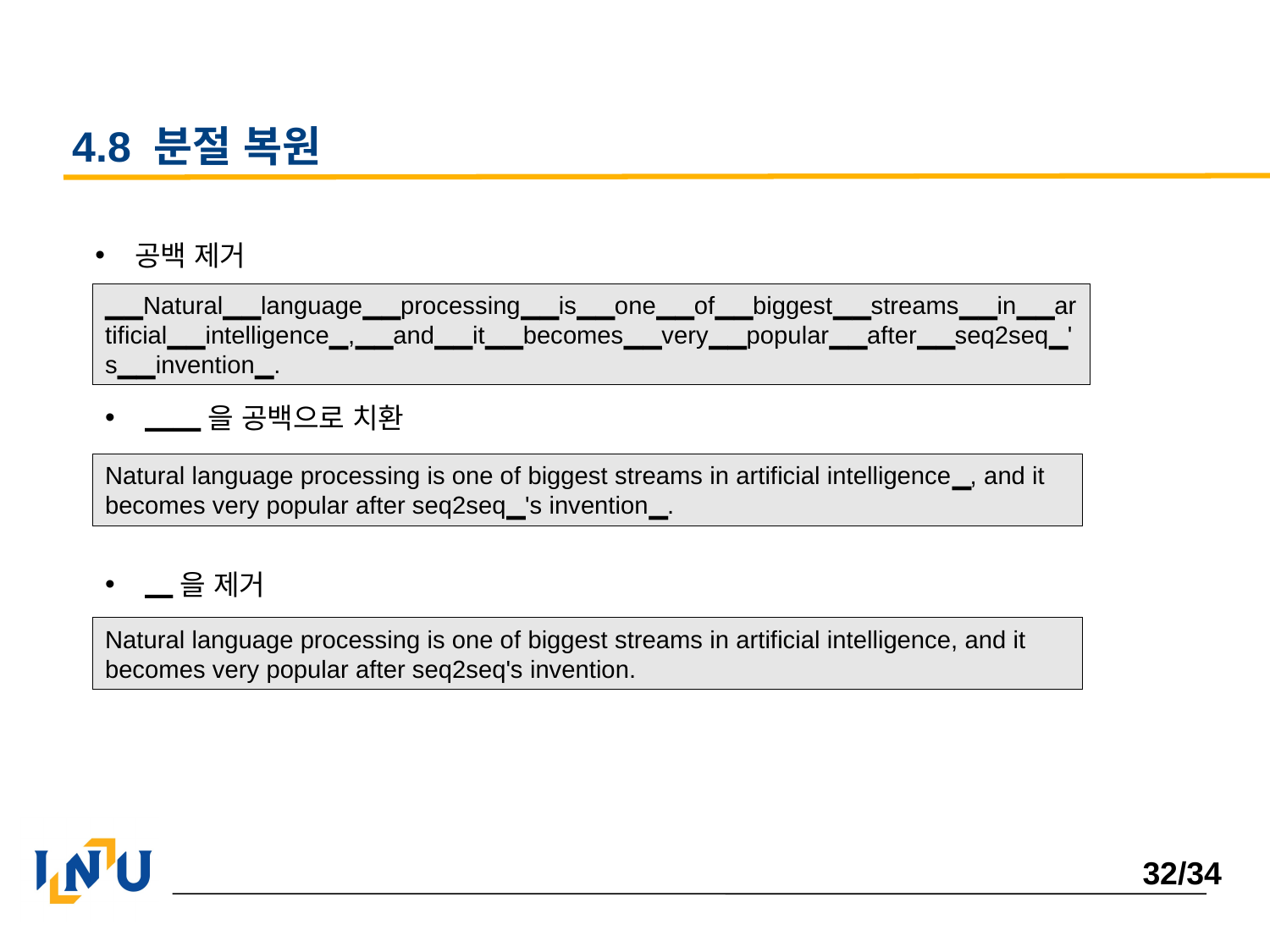

# 4.8 분절 복원
공백 제거
▁▁Natural▁▁language▁▁processing▁▁is▁▁one▁▁of▁▁biggest▁▁streams▁▁in▁▁artificial▁▁intelligence▁,▁▁and▁▁it▁▁becomes▁▁very▁▁popular▁▁after▁▁seq2seq▁'s▁▁invention▁.
▁▁을 공백으로 치환
Natural language processing is one of biggest streams in artificial intelligence▁, and it becomes very popular after seq2seq▁'s invention▁.
▁을 제거
Natural language processing is one of biggest streams in artificial intelligence, and it becomes very popular after seq2seq's invention.